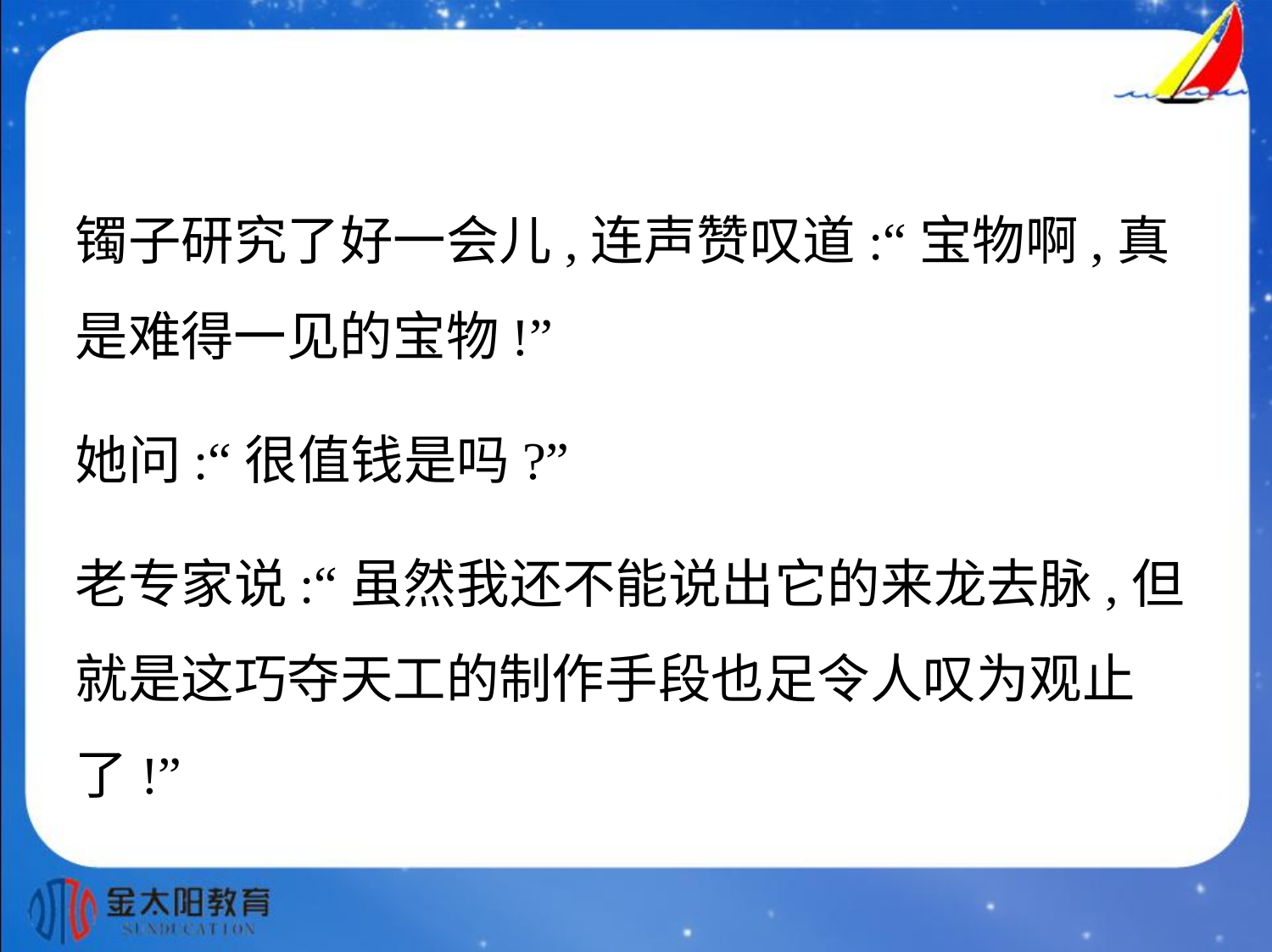

镯子研究了好一会儿,连声赞叹道:“宝物啊,真
是难得一见的宝物!”
她问:“很值钱是吗?”
老专家说:“虽然我还不能说出它的来龙去脉,但
就是这巧夺天工的制作手段也足令人叹为观止
了!”